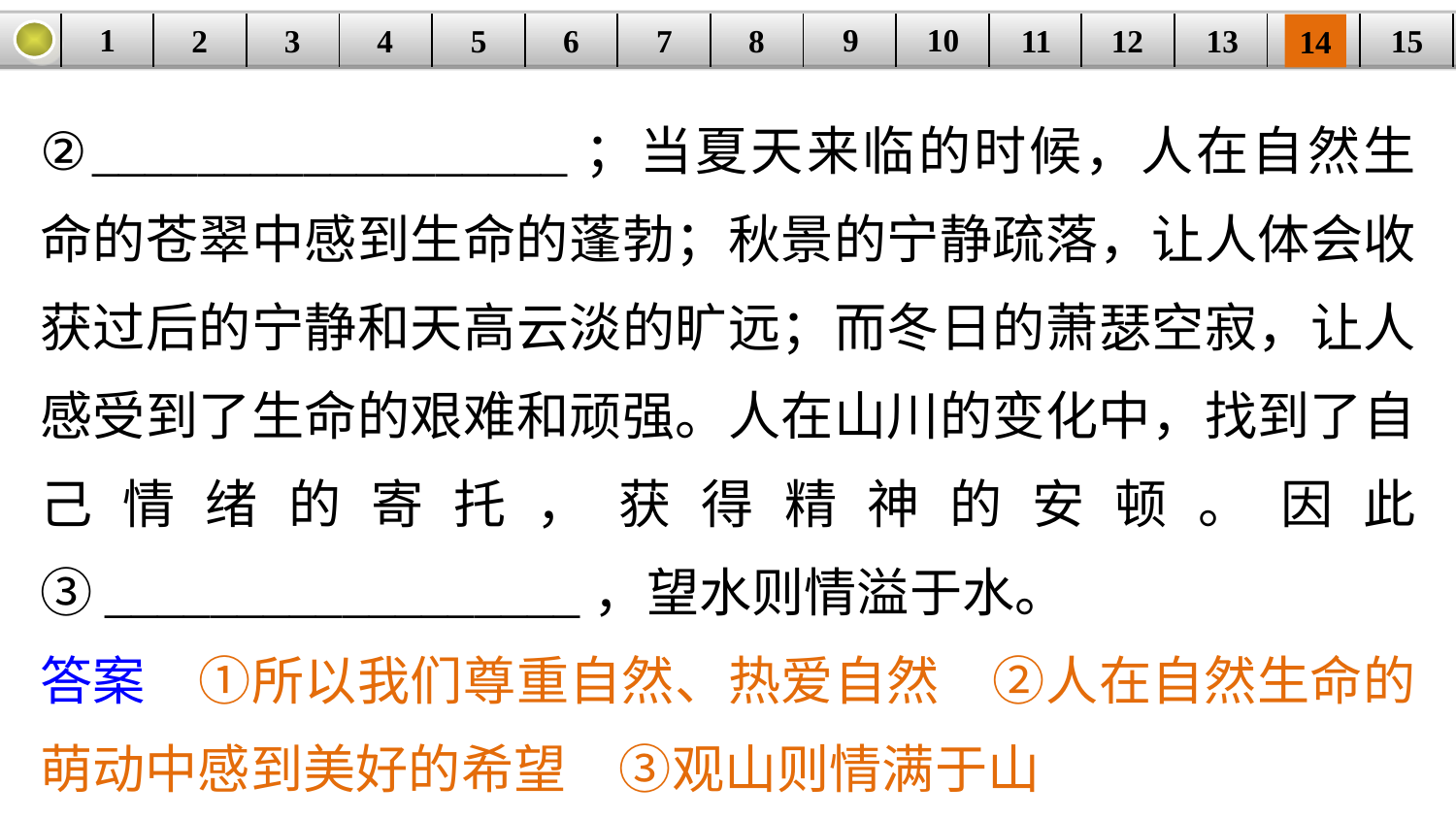

9
10
1
3
4
5
6
8
11
2
12
15
|  |  |  |  |  |  |  |  |  |  |  |  |  |  |  |
| --- | --- | --- | --- | --- | --- | --- | --- | --- | --- | --- | --- | --- | --- | --- |
7
13
14

②__________________；当夏天来临的时候，人在自然生命的苍翠中感到生命的蓬勃；秋景的宁静疏落，让人体会收获过后的宁静和天高云淡的旷远；而冬日的萧瑟空寂，让人感受到了生命的艰难和顽强。人在山川的变化中，找到了自己情绪的寄托，获得精神的安顿。因此③__________________，望水则情溢于水。
答案　①所以我们尊重自然、热爱自然　②人在自然生命的萌动中感到美好的希望　③观山则情满于山